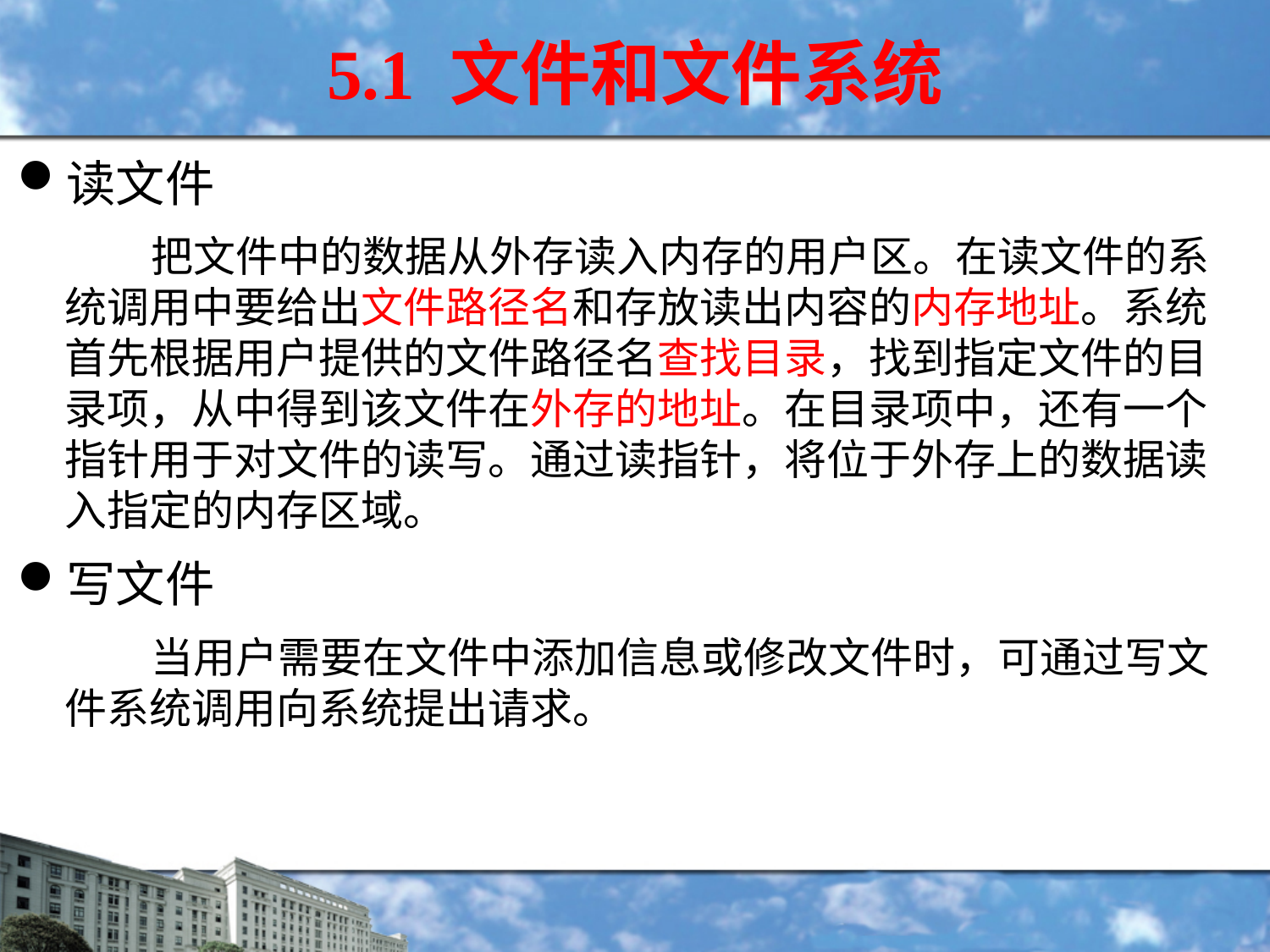

5.1 文件和文件系统
读文件
             把文件中的数据从外存读入内存的用户区。在读文件的系统调用中要给出文件路径名和存放读出内容的内存地址。系统首先根据用户提供的文件路径名查找目录，找到指定文件的目录项，从中得到该文件在外存的地址。在目录项中，还有一个指针用于对文件的读写。通过读指针，将位于外存上的数据读入指定的内存区域。
写文件
             当用户需要在文件中添加信息或修改文件时，可通过写文件系统调用向系统提出请求。